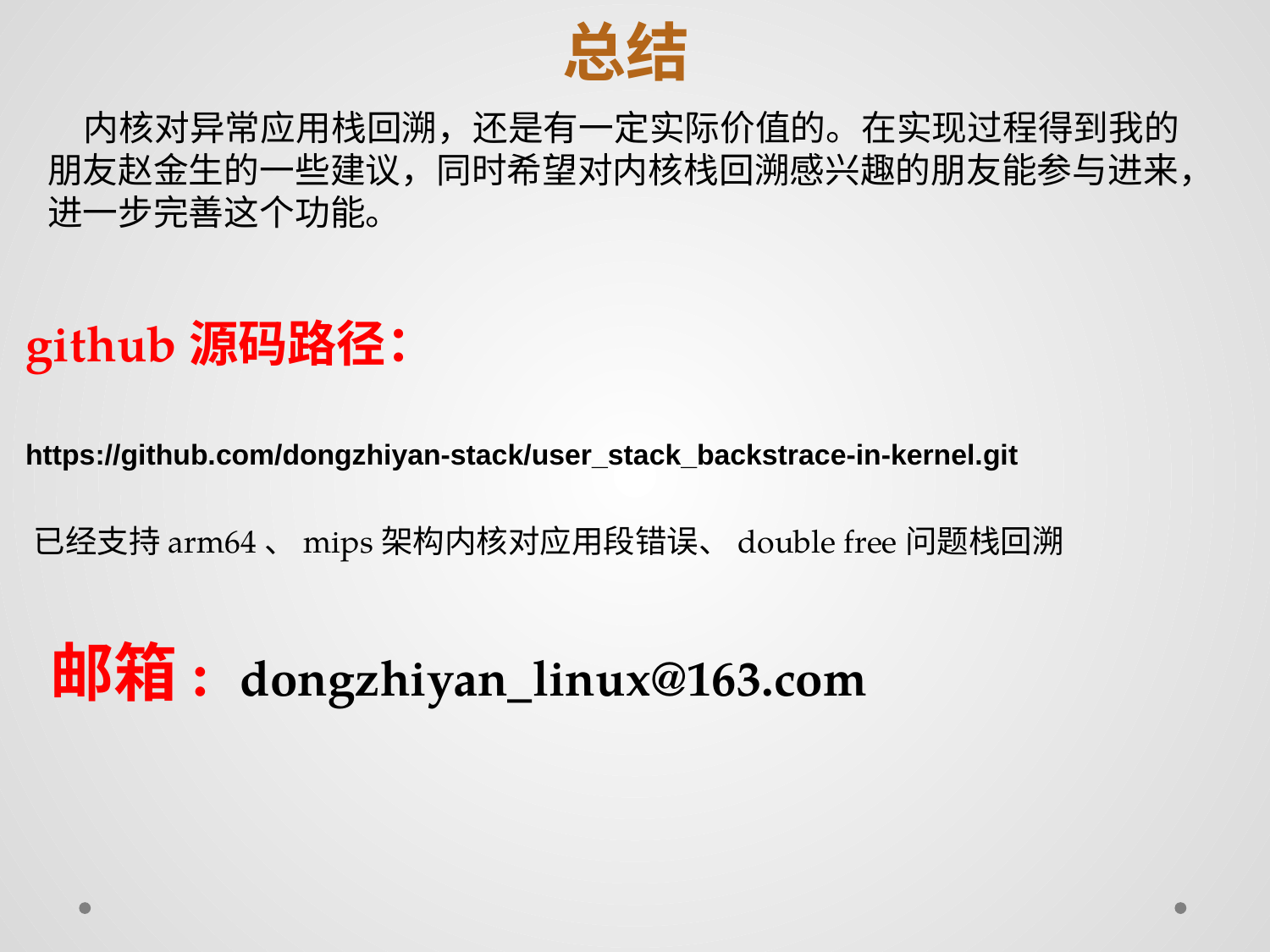

总结
    内核对异常应用栈回溯，还是有一定实际价值的。在实现过程得到我的朋友赵金生的一些建议，同时希望对内核栈回溯感兴趣的朋友能参与进来，进一步完善这个功能。
github源码路径：

https://github.com/dongzhiyan-stack/user_stack_backstrace-in-kernel.git
    已经支持arm64、mips架构内核对应用段错误、double free问题栈回溯
邮箱:  dongzhiyan_linux@163.com